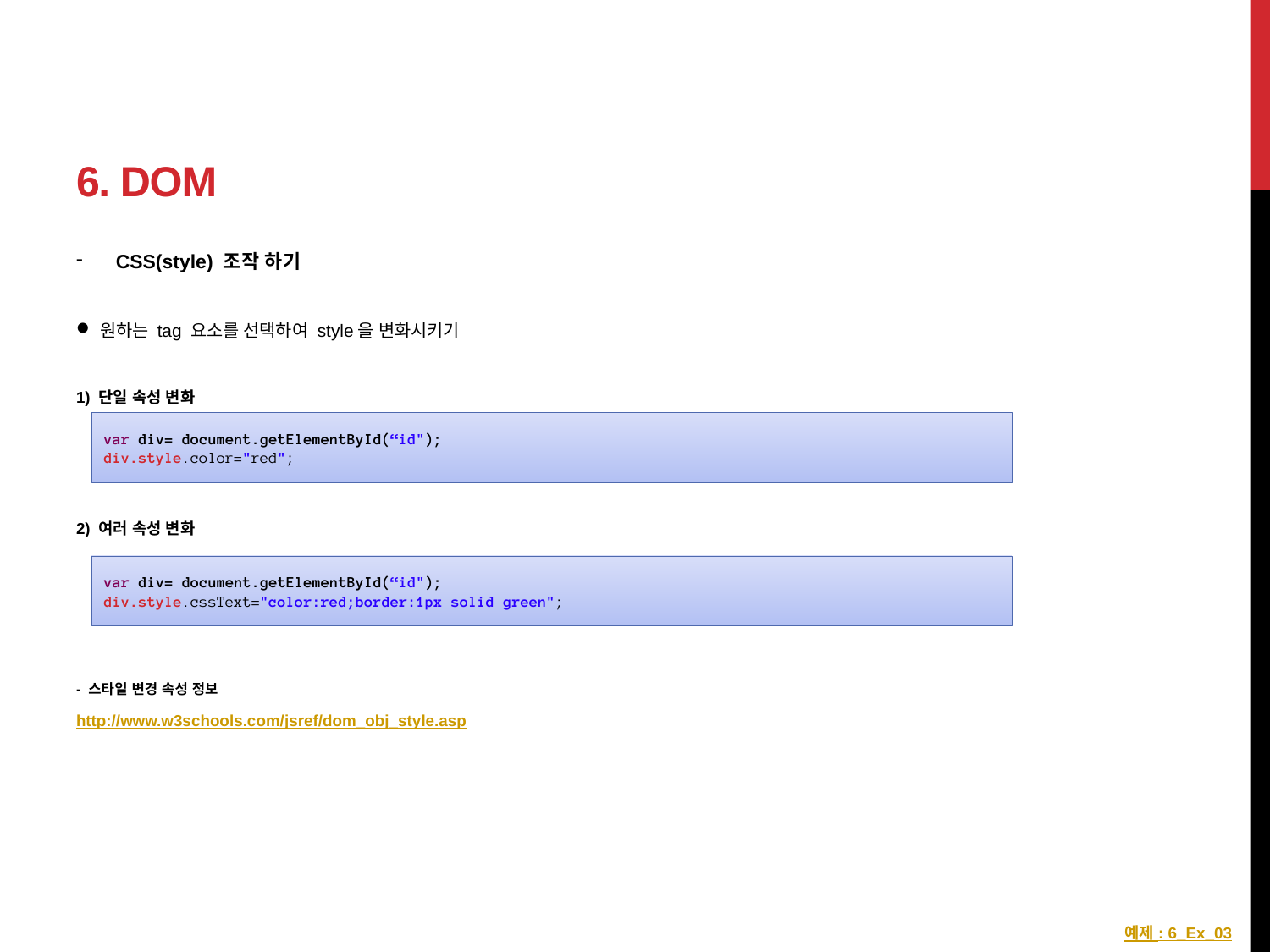

# 6. DOM
CSS(style) 조작 하기

원하는 tag 요소를 선택하여 style을 변화시키기

1) 단일 속성 변화

2) 여러 속성 변화

- 스타일 변경 속성 정보
http://www.w3schools.com/jsref/dom_obj_style.asp
var div= document.getElementById(“id");
div.style.color="red";
var div= document.getElementById(“id");
div.style.cssText="color:red;border:1px solid green";
예제 : 6_Ex_03